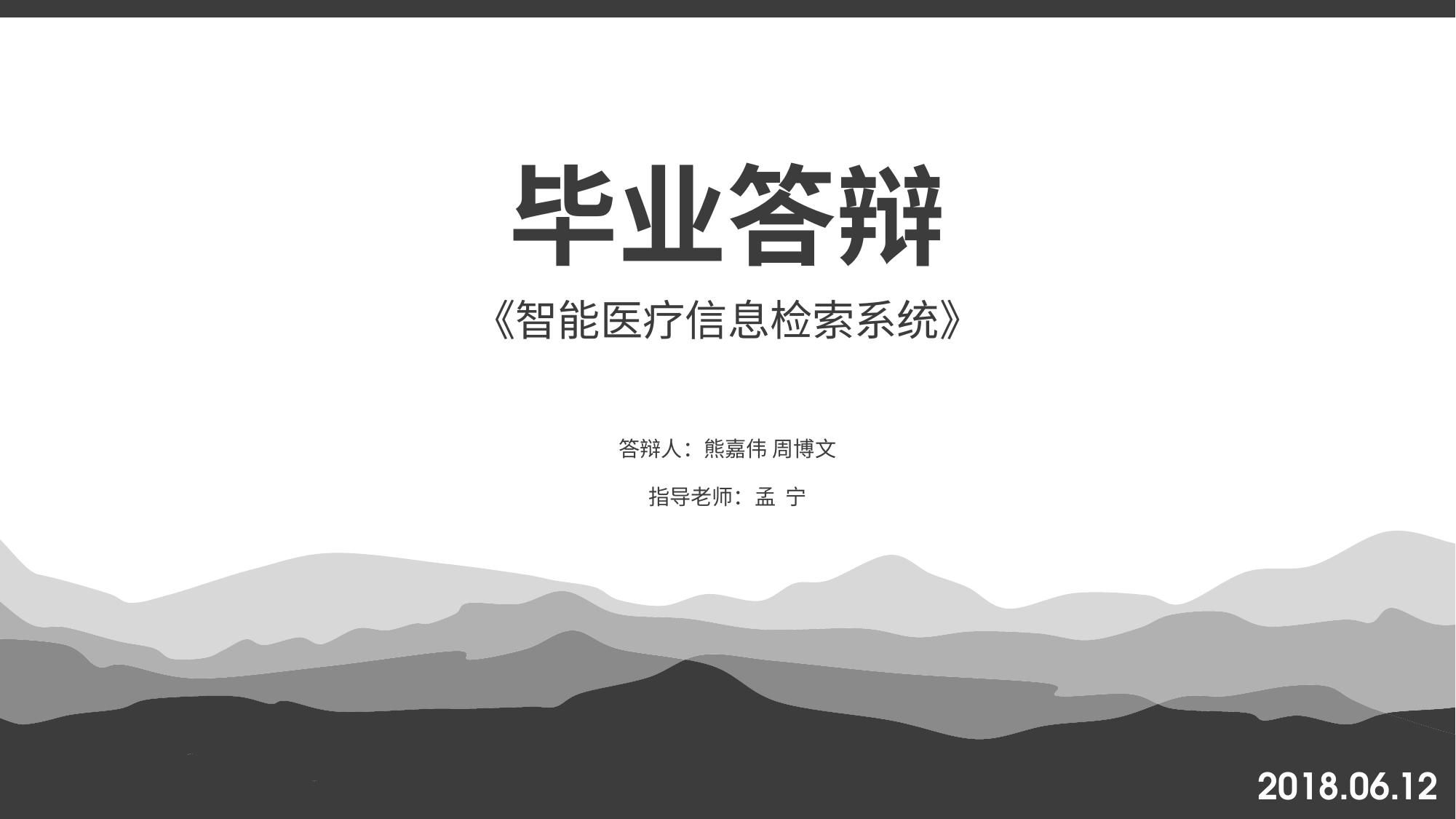

毕业答辩
《智能医疗信息检索系统》
答辩人：熊嘉伟 周博文
指导老师：孟  宁

2018.06.12